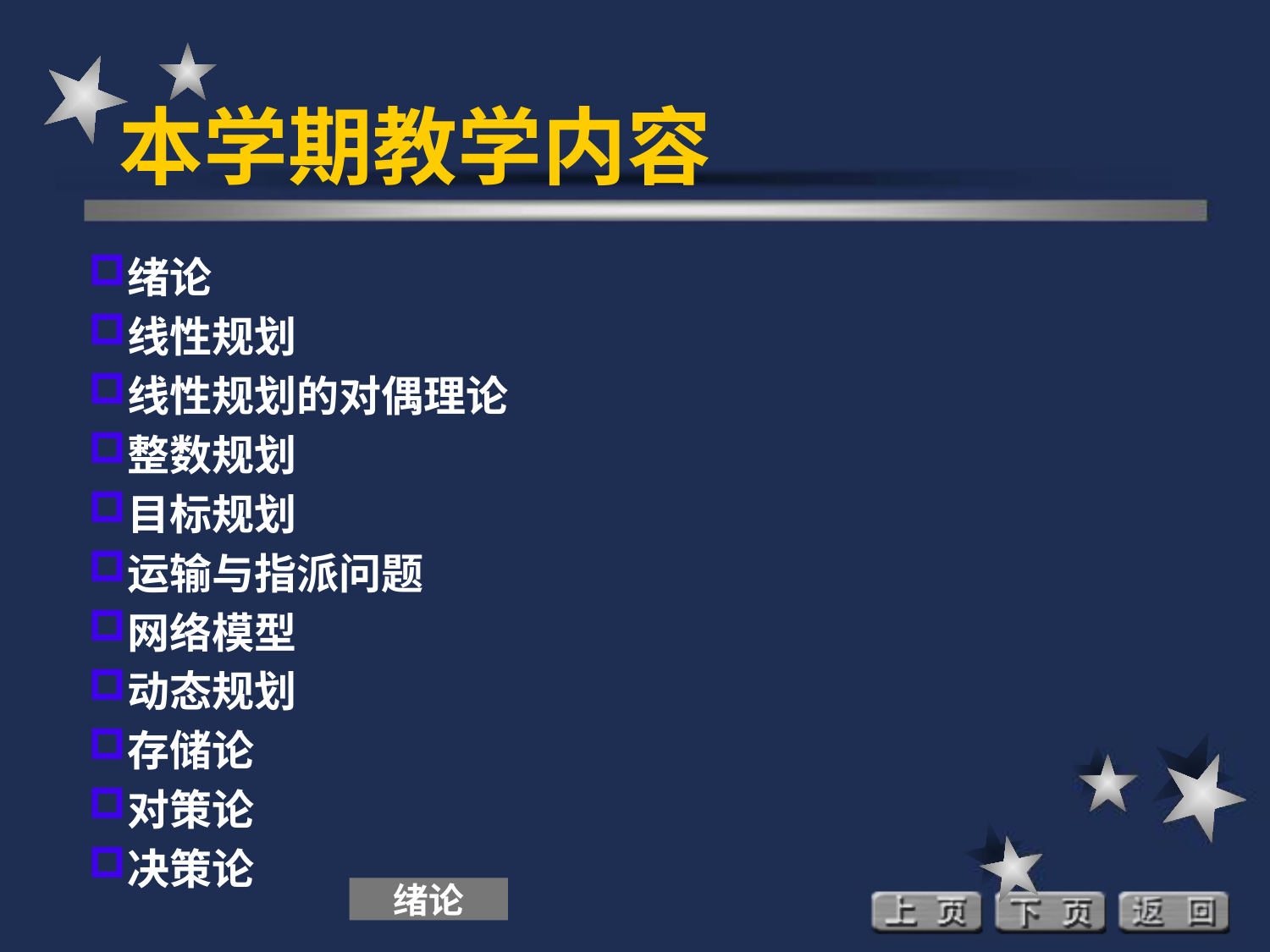

# 本学期教学内容
绪论
线性规划
线性规划的对偶理论
整数规划
目标规划
运输与指派问题
网络模型
动态规划
存储论
对策论
决策论

绪论